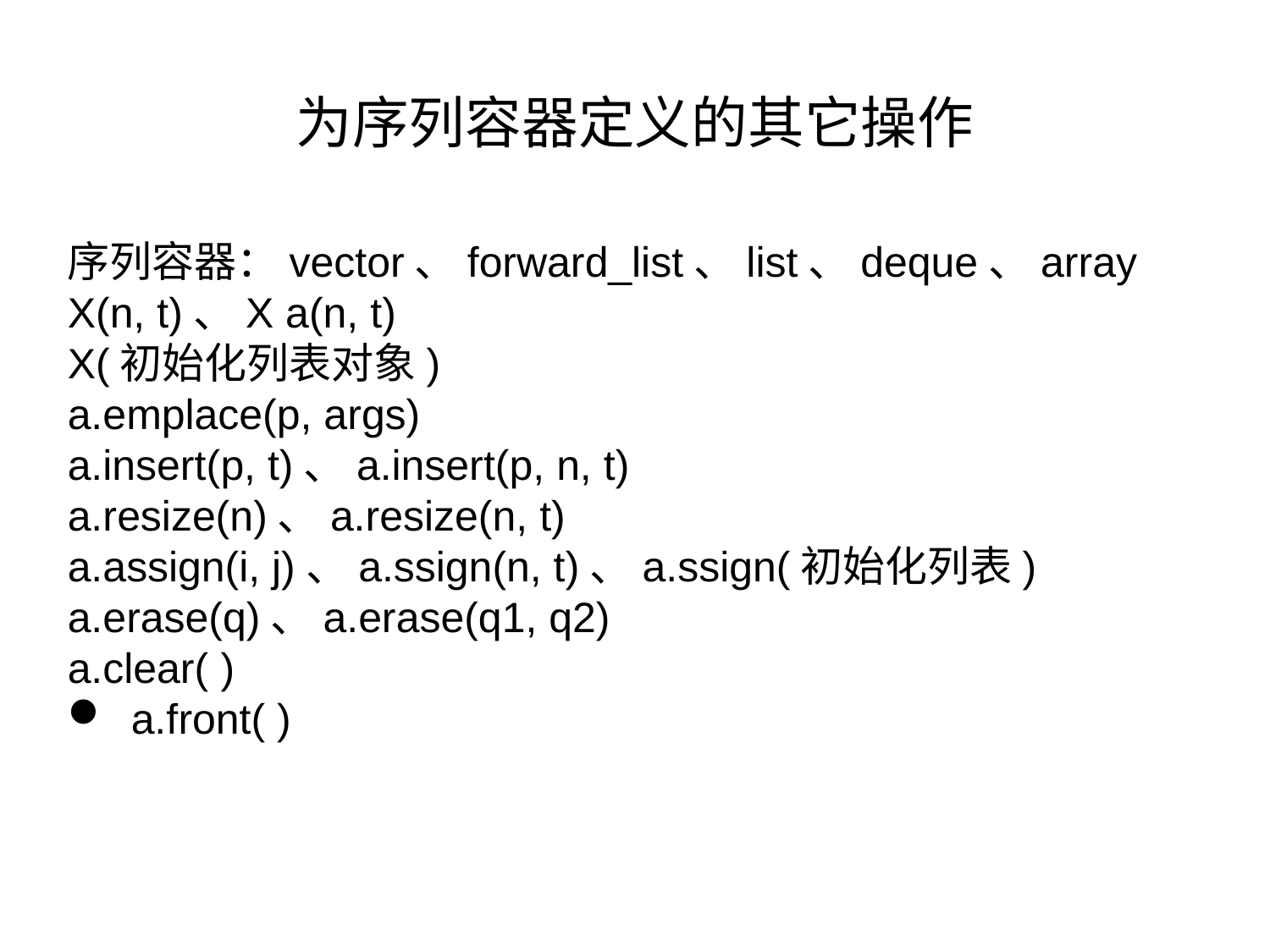

为序列容器定义的其它操作
序列容器：vector、forward_list、list、deque、array
X(n, t)、X a(n, t)
X(初始化列表对象)
a.emplace(p, args)
a.insert(p, t)、a.insert(p, n, t)
a.resize(n)、a.resize(n, t)
a.assign(i, j)、a.ssign(n, t)、a.ssign(初始化列表)
a.erase(q)、a.erase(q1, q2)
a.clear( )
a.front( )